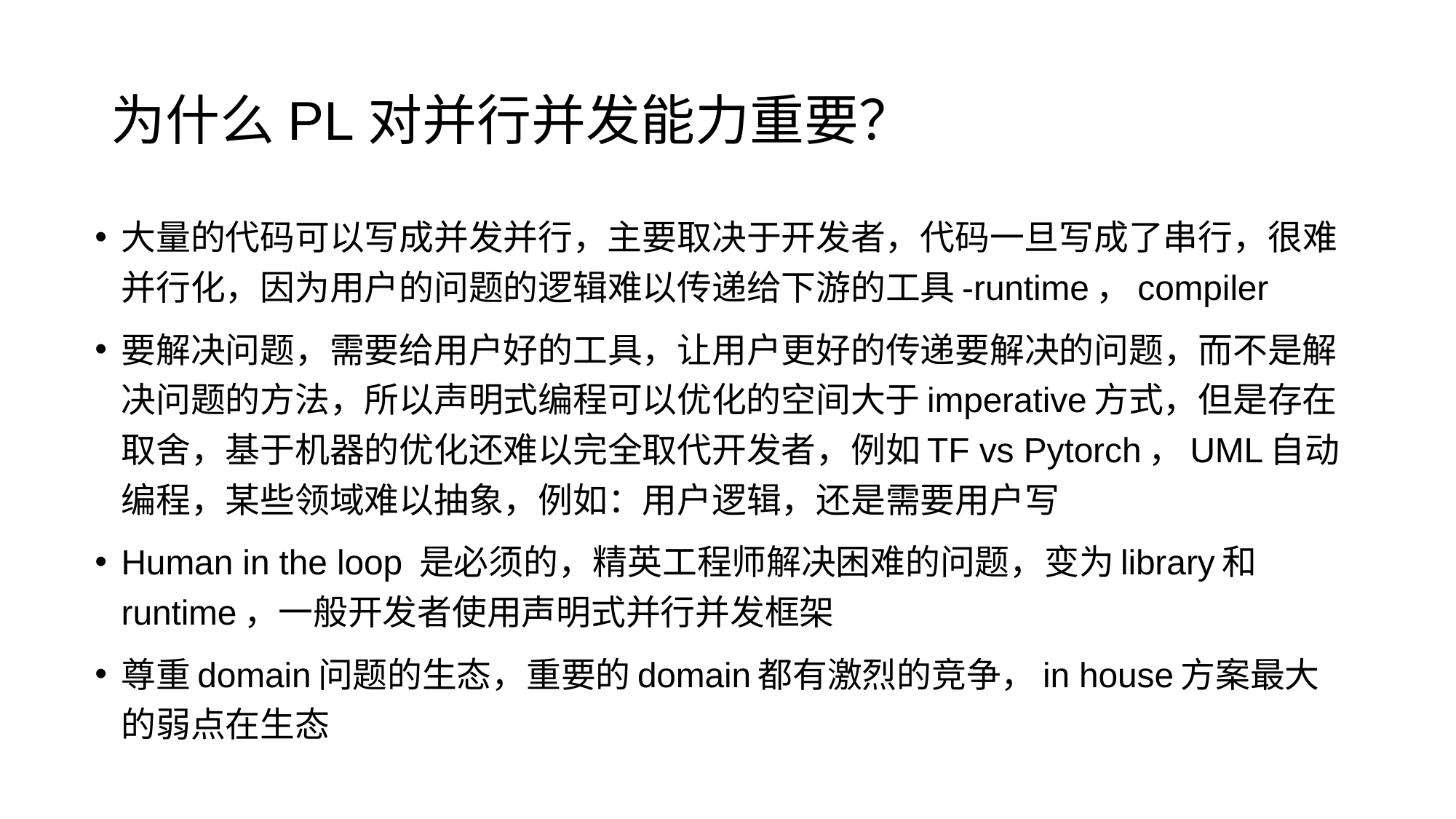

# 为什么PL对并行并发能力重要？
大量的代码可以写成并发并行，主要取决于开发者，代码一旦写成了串行，很难并行化，因为用户的问题的逻辑难以传递给下游的工具-runtime，compiler
要解决问题，需要给用户好的工具，让用户更好的传递要解决的问题，而不是解决问题的方法，所以声明式编程可以优化的空间大于imperative方式，但是存在取舍，基于机器的优化还难以完全取代开发者，例如TF vs Pytorch，UML自动编程，某些领域难以抽象，例如：用户逻辑，还是需要用户写
Human in the loop 是必须的，精英工程师解决困难的问题，变为library和runtime，一般开发者使用声明式并行并发框架
尊重domain问题的生态，重要的domain都有激烈的竞争，in house方案最大的弱点在生态